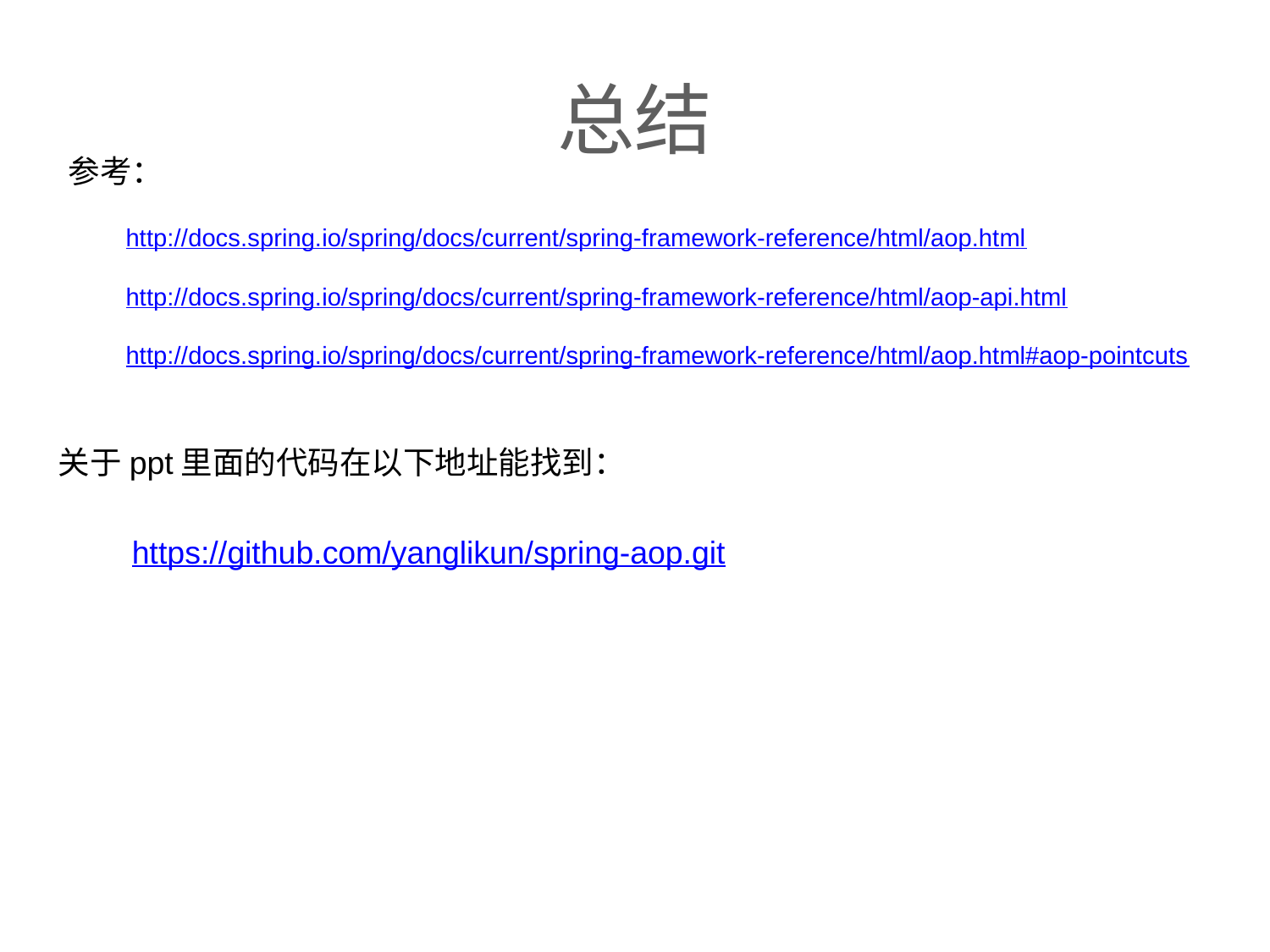

# 总结
参考：
http://docs.spring.io/spring/docs/current/spring-framework-reference/html/aop.html

http://docs.spring.io/spring/docs/current/spring-framework-reference/html/aop-api.html

http://docs.spring.io/spring/docs/current/spring-framework-reference/html/aop.html#aop-pointcuts

关于ppt里面的代码在以下地址能找到：
https://github.com/yanglikun/spring-aop.git